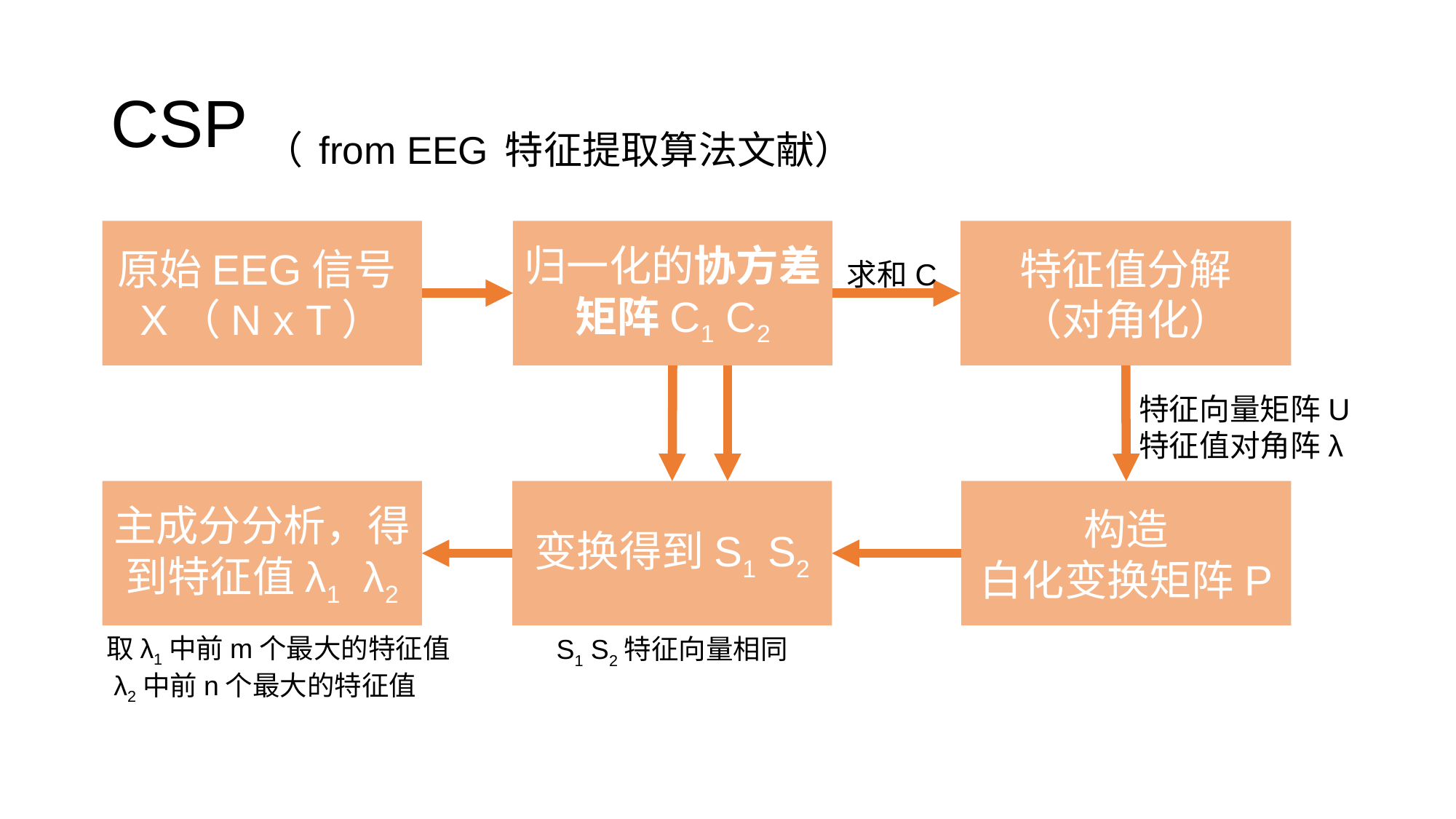

# CSP（from EEG特征提取算法文献）
原始EEG信号X（N x T）
归一化的协方差矩阵C1 C2
特征值分解
（对角化）
求和C
特征向量矩阵U
特征值对角阵λ
主成分分析，得到特征值λ1  λ2
变换得到S1 S2
构造
白化变换矩阵P
取λ1中前m个最大的特征值
 λ2中前n个最大的特征值
S1 S2特征向量相同